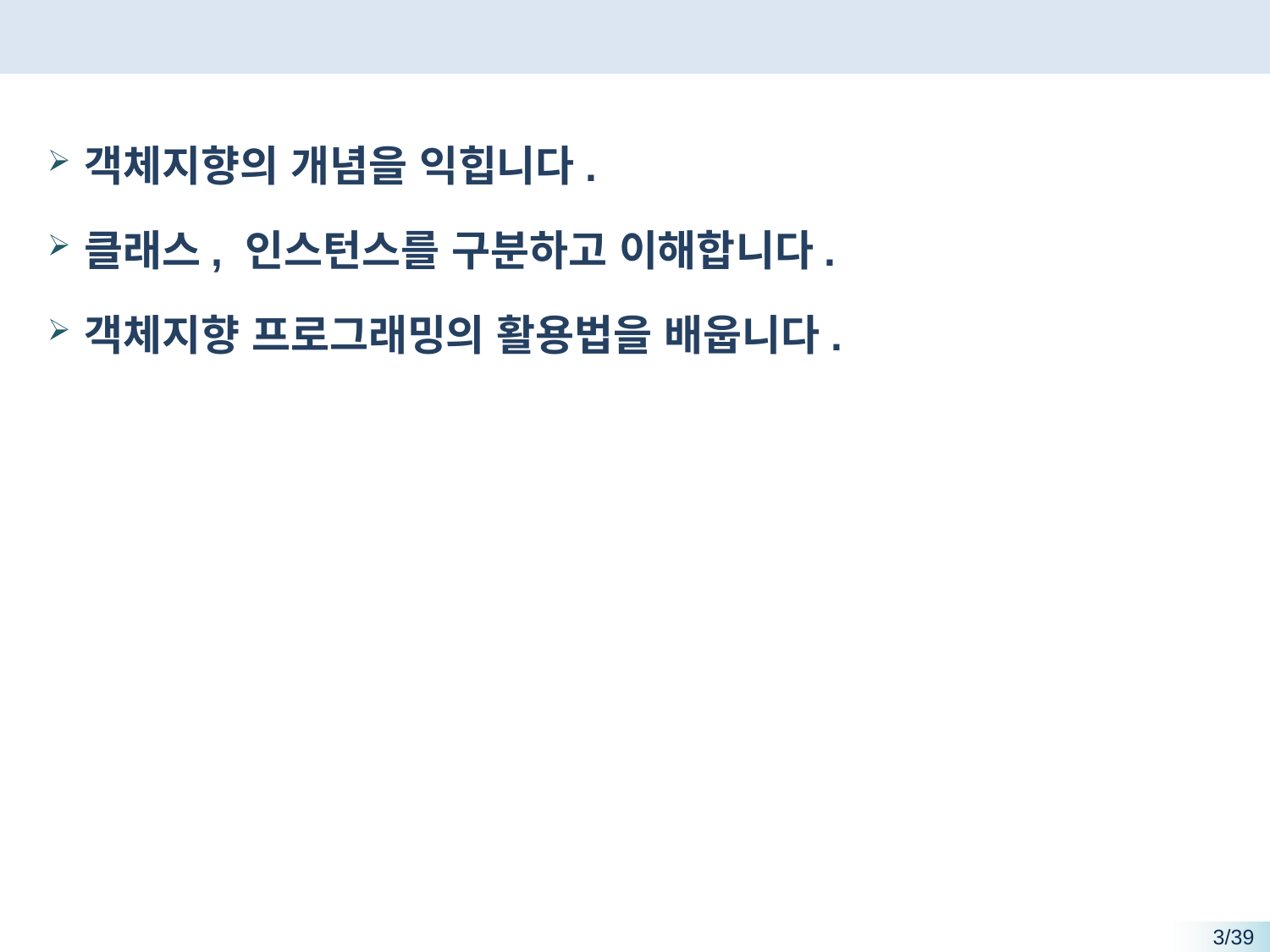

#
객체지향의 개념을 익힙니다.
클래스, 인스턴스를 구분하고 이해합니다.
객체지향 프로그래밍의 활용법을 배웁니다.